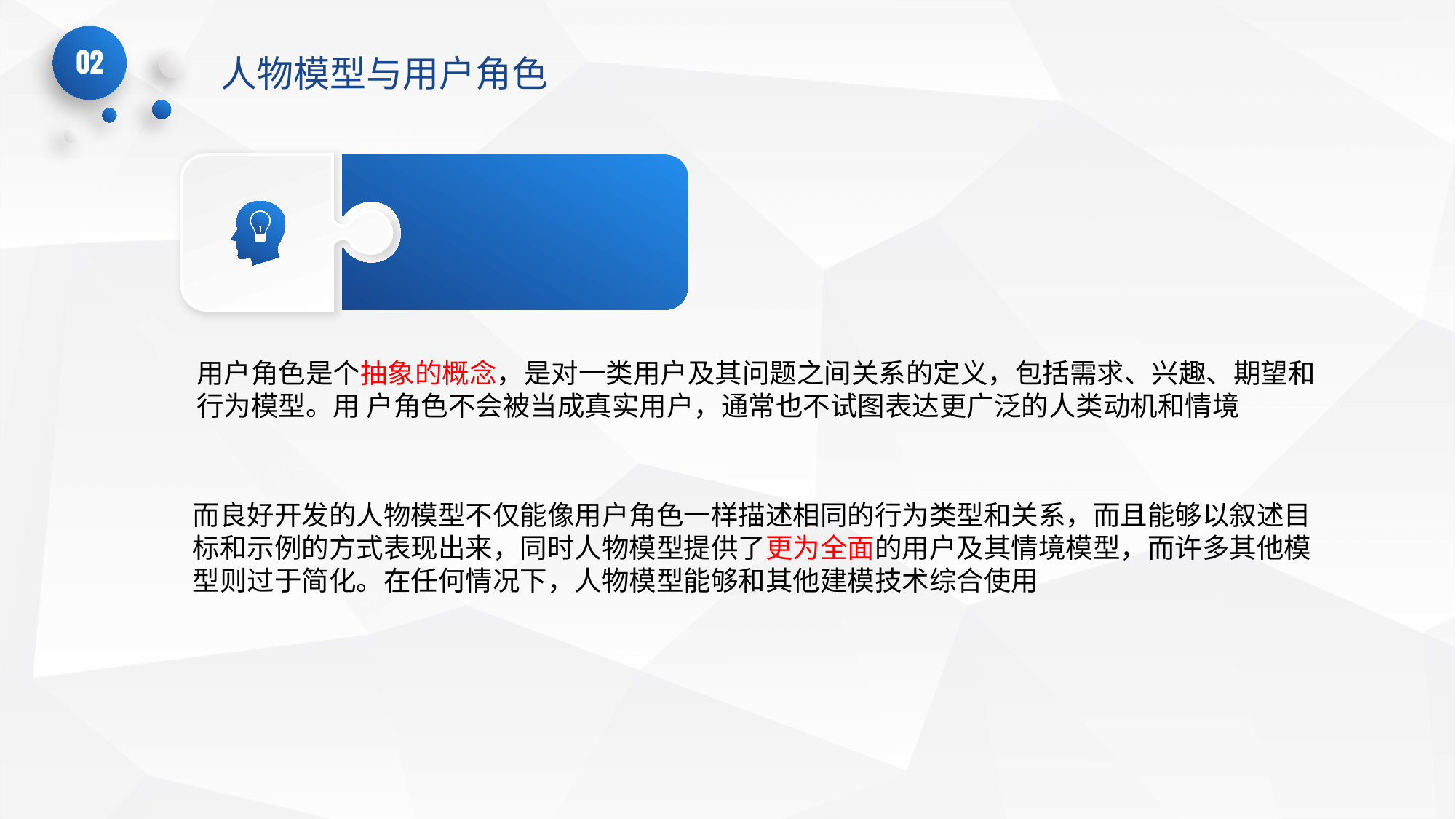

02
人物模型与用户角色

用户角色是个抽象的概念，是对一类用户及其问题之间关系的定义，包括需求、兴趣、期望和行为模型。用 户角色不会被当成真实用户，通常也不试图表达更广泛的人类动机和情境
而良好开发的人物模型不仅能像用户角色一样描述相同的行为类型和关系，而且能够以叙述目标和示例的方式表现出来，同时人物模型提供了更为全面的用户及其情境模型，而许多其他模型则过于简化。在任何情况下，人物模型能够和其他建模技术综合使用